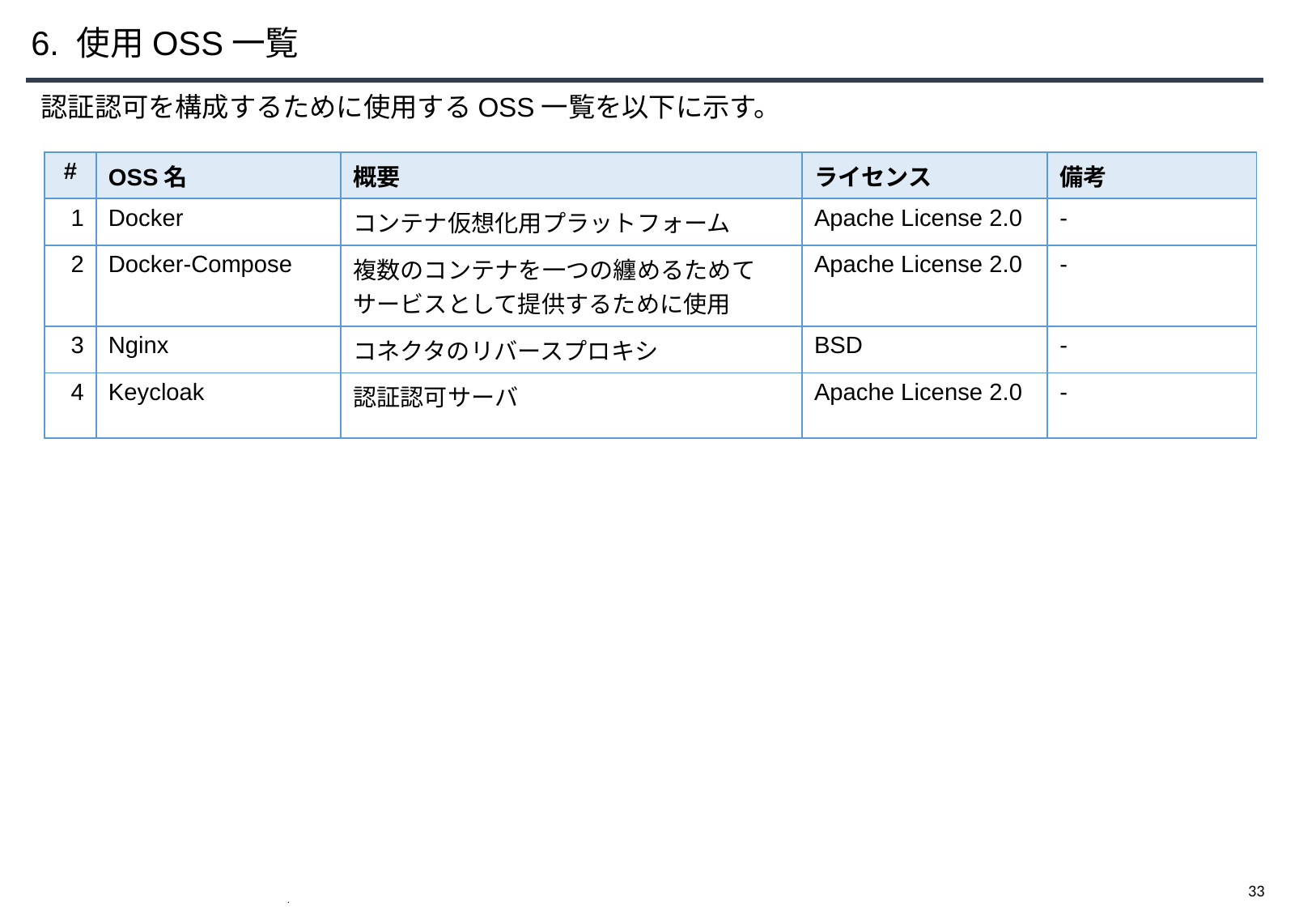

# 6. 使用OSS一覧
認証認可を構成するために使用するOSS一覧を以下に示す。
| # | OSS名 | 概要 | ライセンス | 備考 |
| --- | --- | --- | --- | --- |
| 1 | Docker | コンテナ仮想化用プラットフォーム | Apache License 2.0 | - |
| 2 | Docker-Compose | 複数のコンテナを一つの纏めるためてサービスとして提供するために使用 | Apache License 2.0 | - |
| 3 | Nginx | コネクタのリバースプロキシ | BSD | - |
| 4 | Keycloak | 認証認可サーバ | Apache License 2.0 | - |